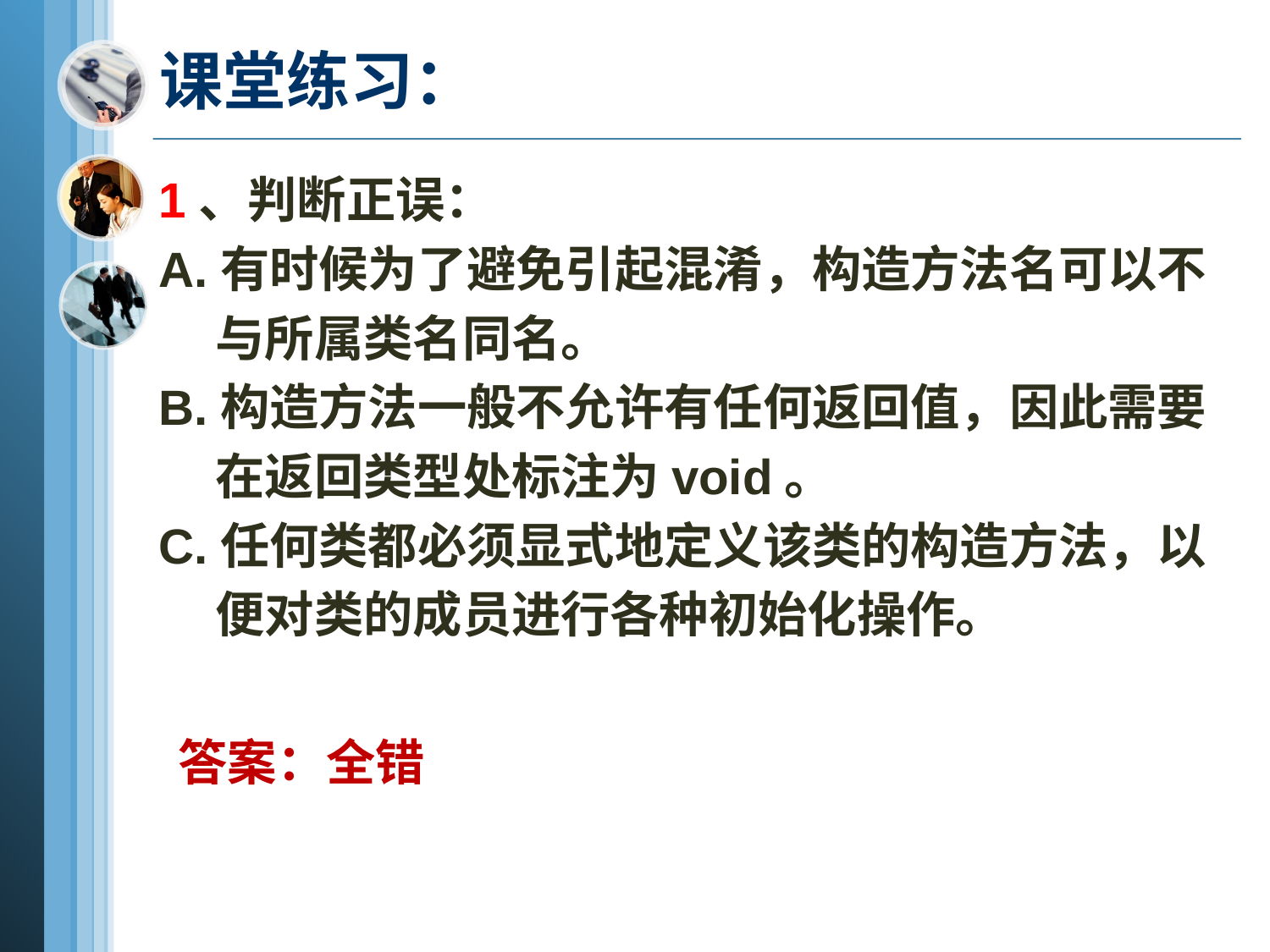

# 课堂练习：
1、判断正误：
A.有时候为了避免引起混淆，构造方法名可以不
    与所属类名同名。
B.构造方法一般不允许有任何返回值，因此需要
    在返回类型处标注为void。
C.任何类都必须显式地定义该类的构造方法，以
    便对类的成员进行各种初始化操作。
答案：全错